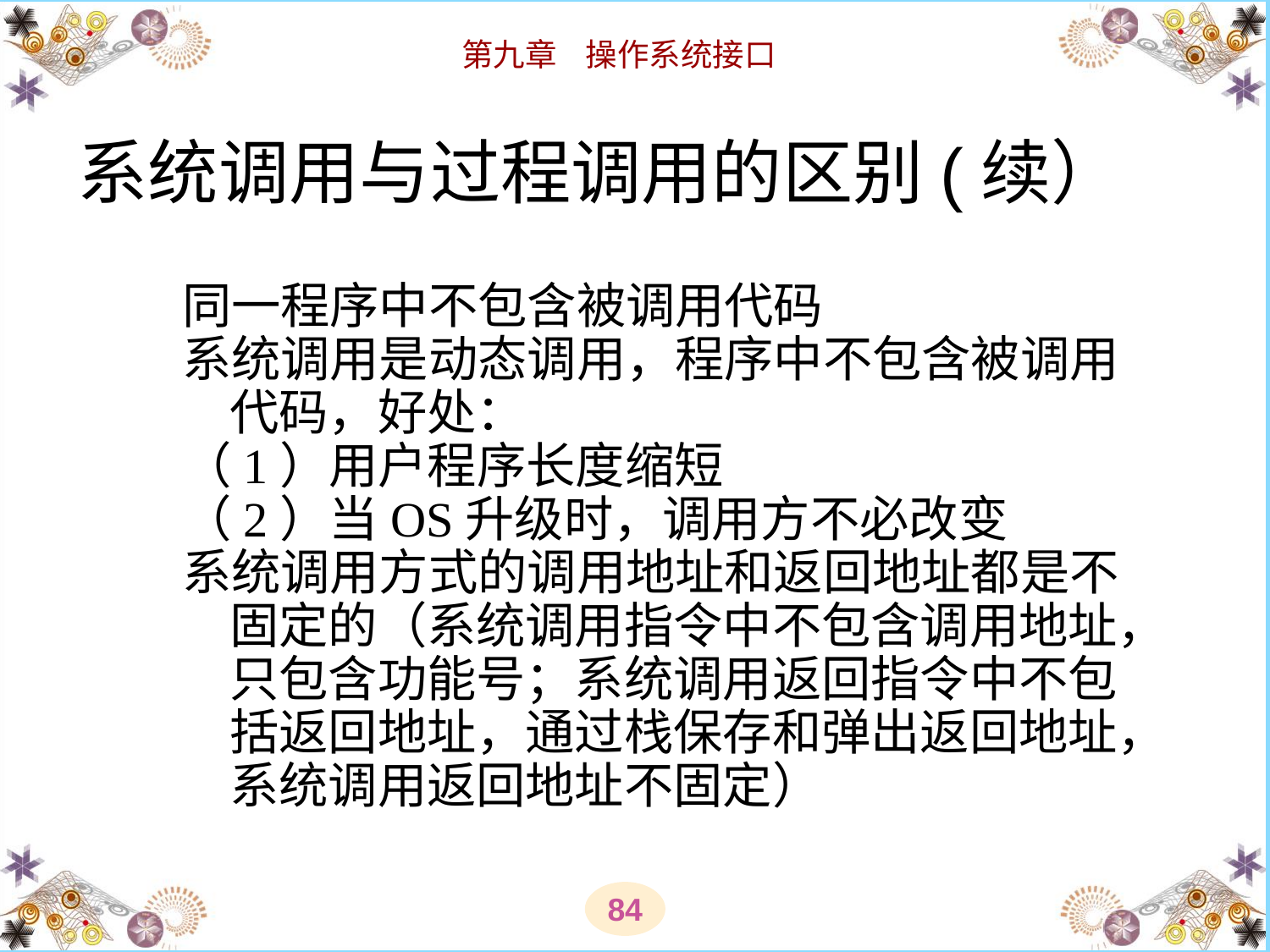

# 系统调用与过程调用的区别(续）
同一程序中不包含被调用代码
系统调用是动态调用，程序中不包含被调用代码，好处：
（1）用户程序长度缩短
（2）当OS升级时，调用方不必改变
系统调用方式的调用地址和返回地址都是不固定的（系统调用指令中不包含调用地址，只包含功能号；系统调用返回指令中不包括返回地址，通过栈保存和弹出返回地址，系统调用返回地址不固定）